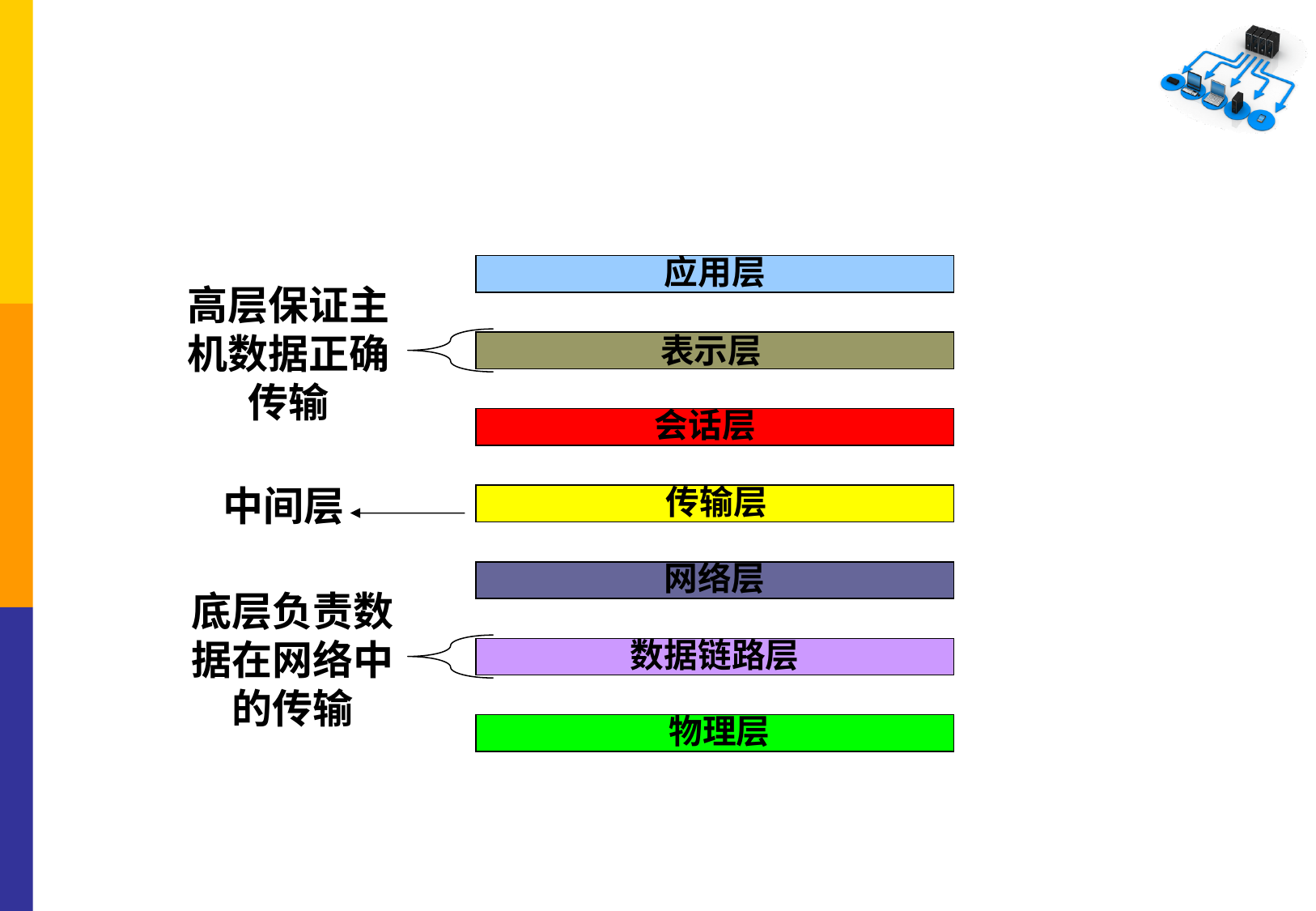

OSI RM
应用层

表示层

会话层

传输层

网络层

数据链路层

物理层

高层保证主机数据正确传输

中间层

底层负责数据在网络中的传输